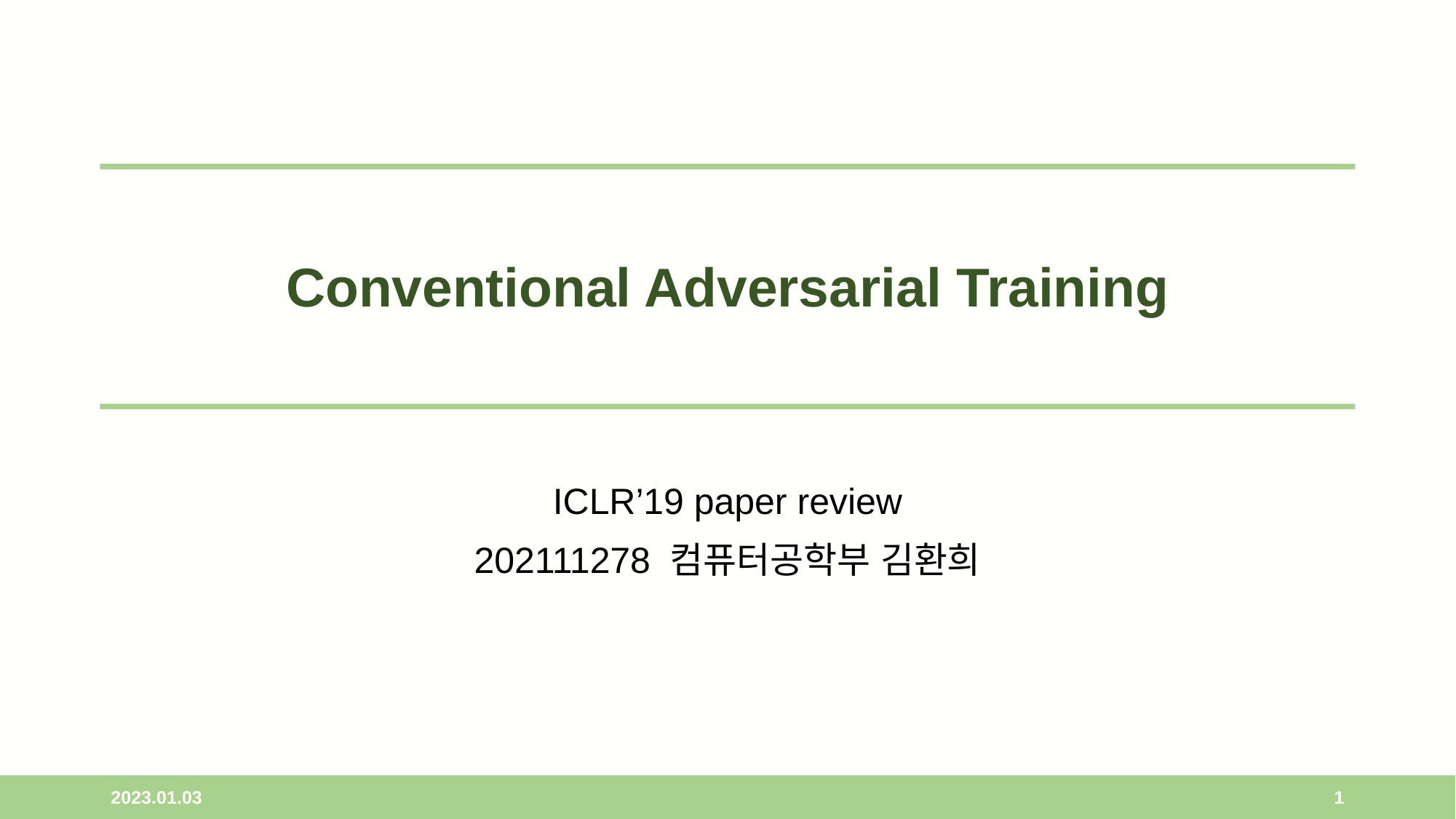

# Conventional Adversarial Training
ICLR’19 paper review
202111278 컴퓨터공학부 김환희
2023.01.03
1